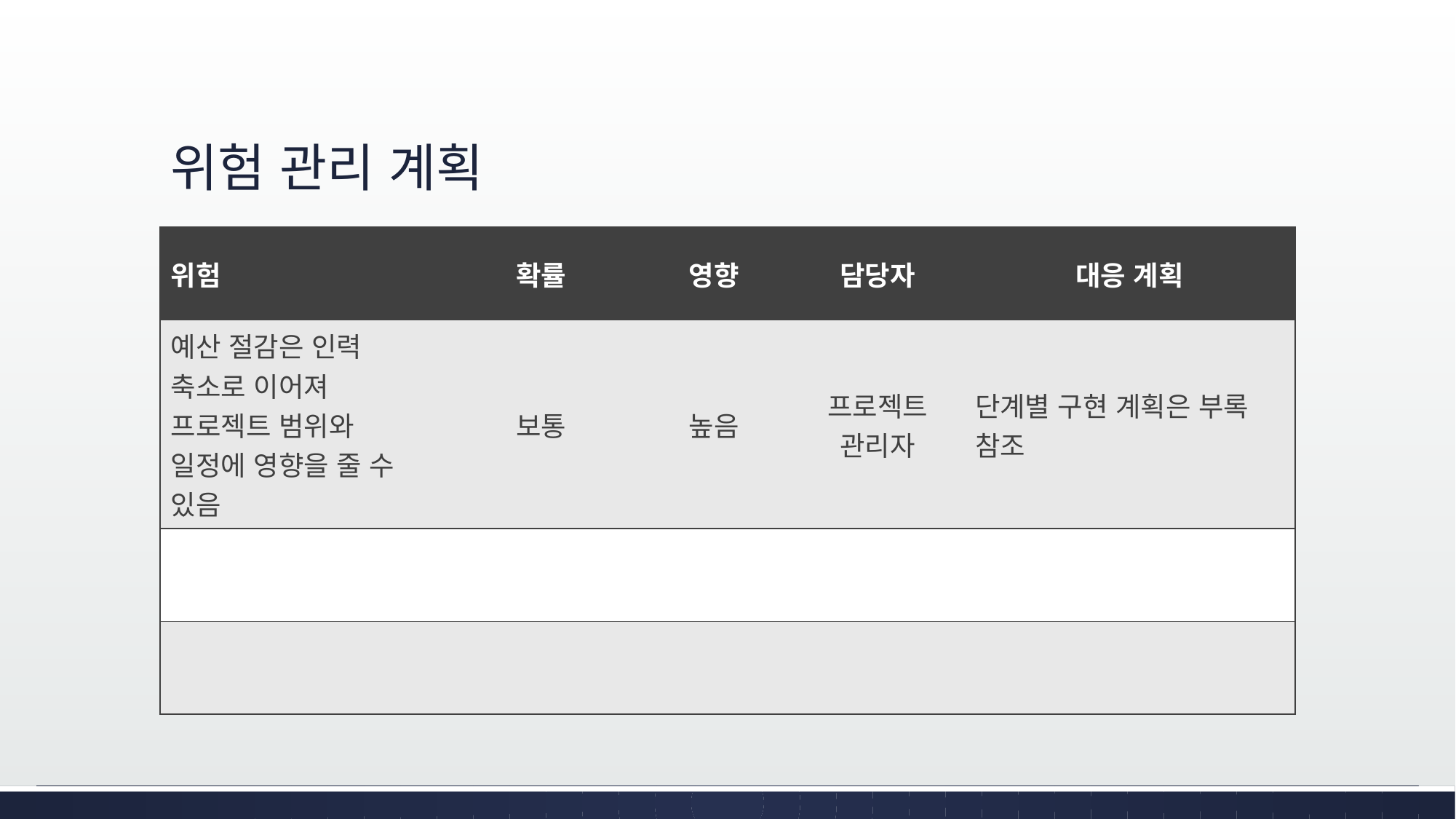

# 위험 관리 계획
| 위험 | 확률 | 영향 | 담당자 | 대응 계획 |
| --- | --- | --- | --- | --- |
| 예산 절감은 인력 축소로 이어져 프로젝트 범위와 일정에 영향을 줄 수 있음 | 보통 | 높음 | 프로젝트 관리자 | 단계별 구현 계획은 부록 참조 |
|  |  |  |  |  |
|  |  |  |  |  |